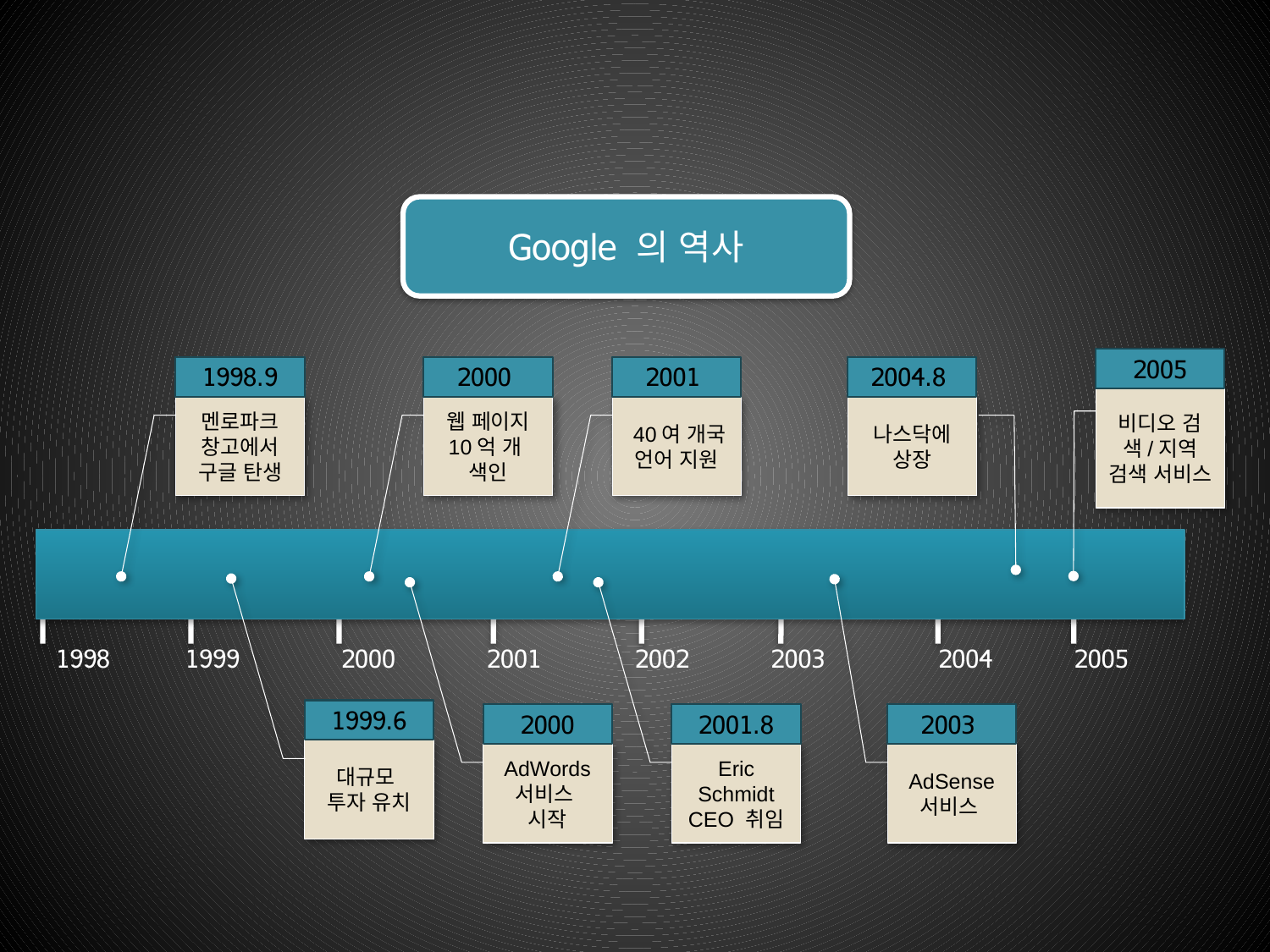

Google 의 역사
2005
1998.9
2000
2001
2004.8
비디오 검색/지역 검색 서비스
멘로파크 창고에서 구글 탄생
웹 페이지 10억 개
색인
 40여 개국 언어 지원
나스닥에 상장

1998
1999
2000
2001
2002
2003
2004
2005
1999.6
2000
2001.8
2003
대규모
투자 유치
AdWords 서비스
시작
Eric Schmidt CEO 취임
AdSense 서비스